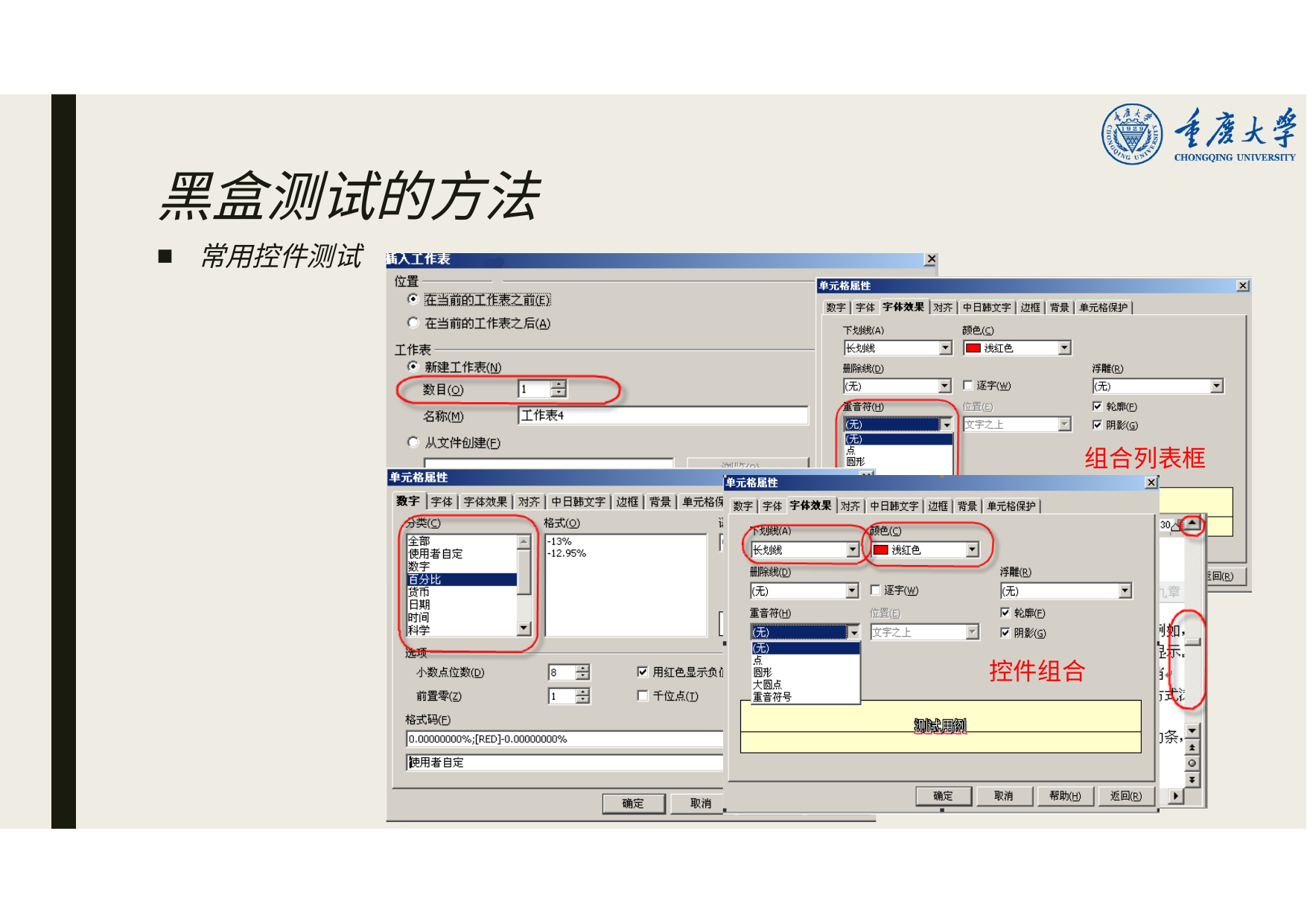

# 黑盒测试的方法
常用控件测试

组合列表框

up-down控
件＋文本框
列表框
控件组合